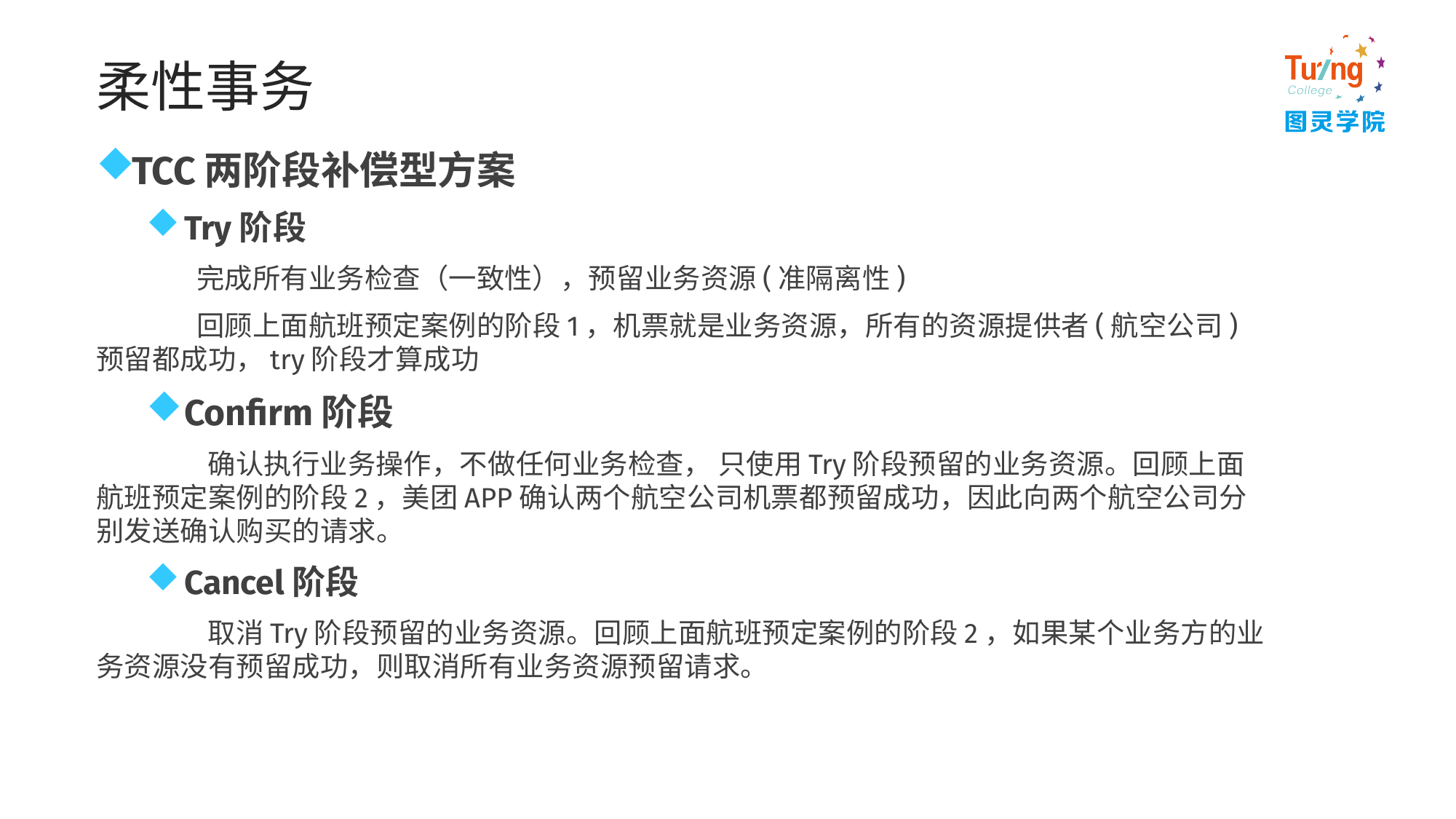

# 柔性事务

TCC两阶段补偿型方案
Try阶段
	完成所有业务检查（一致性），预留业务资源(准隔离性)
	回顾上面航班预定案例的阶段1，机票就是业务资源，所有的资源提供者(航空公司)预留都成功，try阶段才算成功
Confirm阶段
	 确认执行业务操作，不做任何业务检查， 只使用Try阶段预留的业务资源。回顾上面航班预定案例的阶段2，美团APP确认两个航空公司机票都预留成功，因此向两个航空公司分别发送确认购买的请求。
Cancel阶段
	 取消Try阶段预留的业务资源。回顾上面航班预定案例的阶段2，如果某个业务方的业务资源没有预留成功，则取消所有业务资源预留请求。